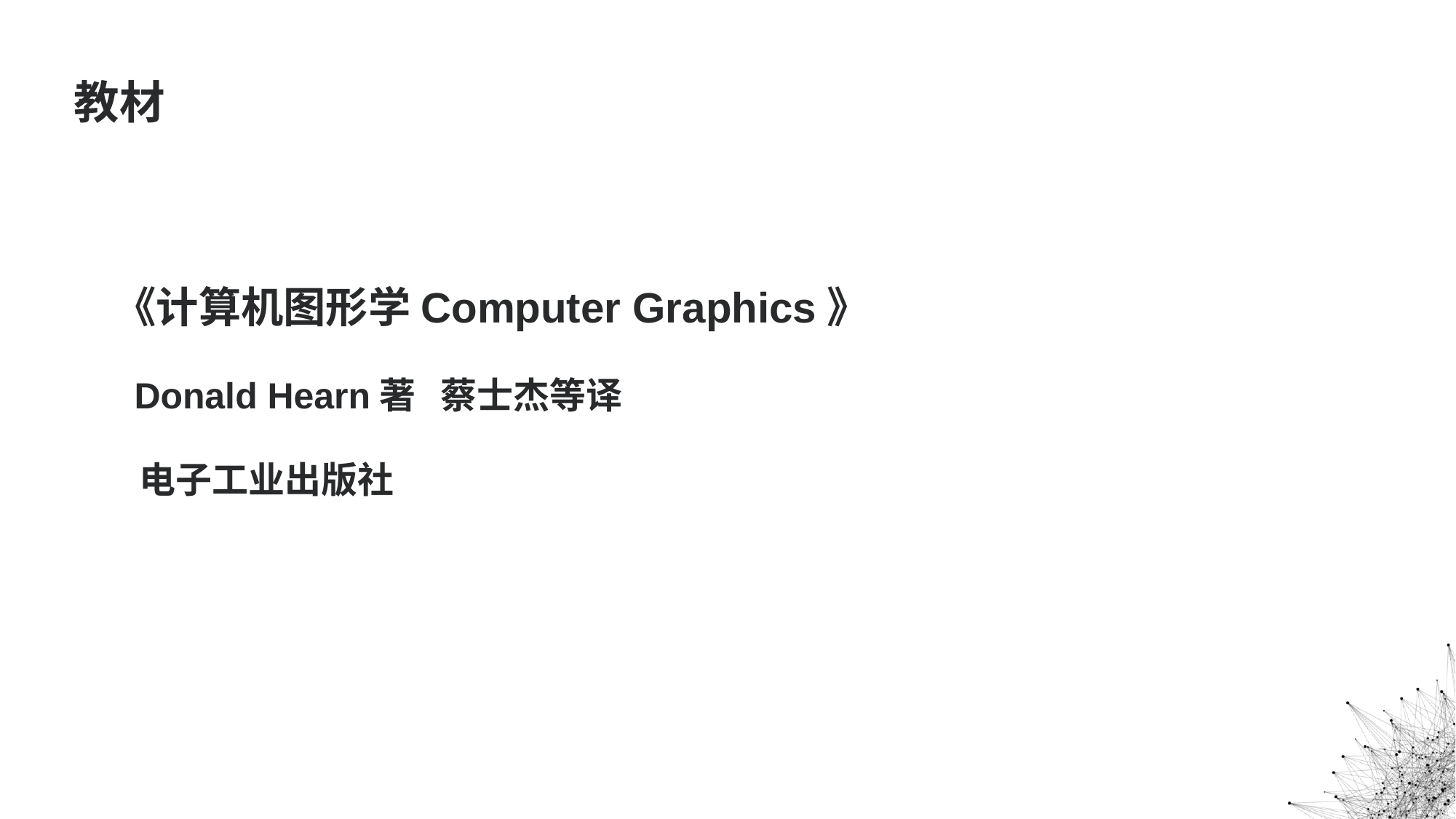

# 教材

《计算机图形学Computer Graphics》
  Donald Hearn著   蔡士杰等译
  电子工业出版社